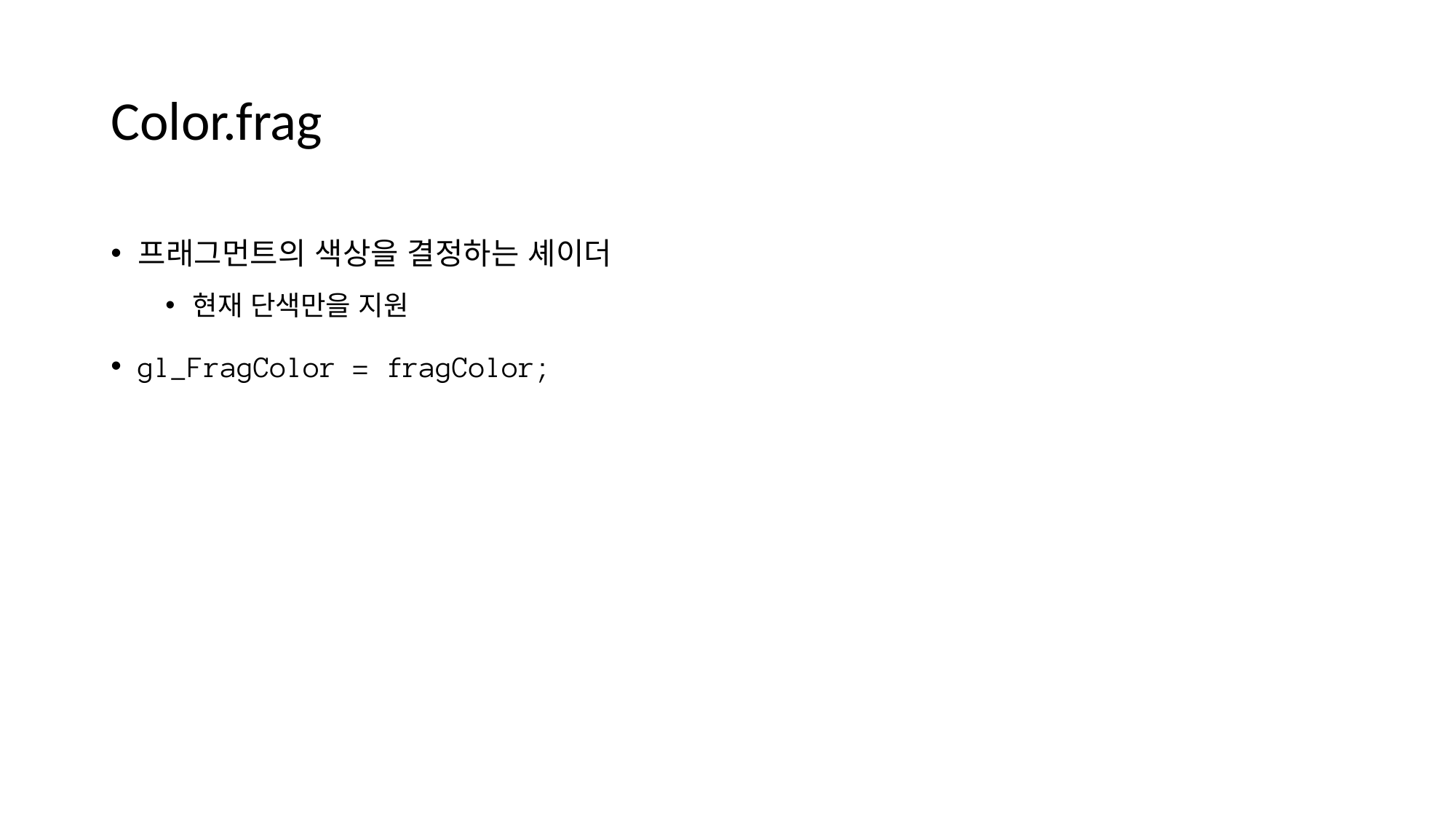

# Color.frag
프래그먼트의 색상을 결정하는 셰이더
현재 단색만을 지원
gl_FragColor = fragColor;